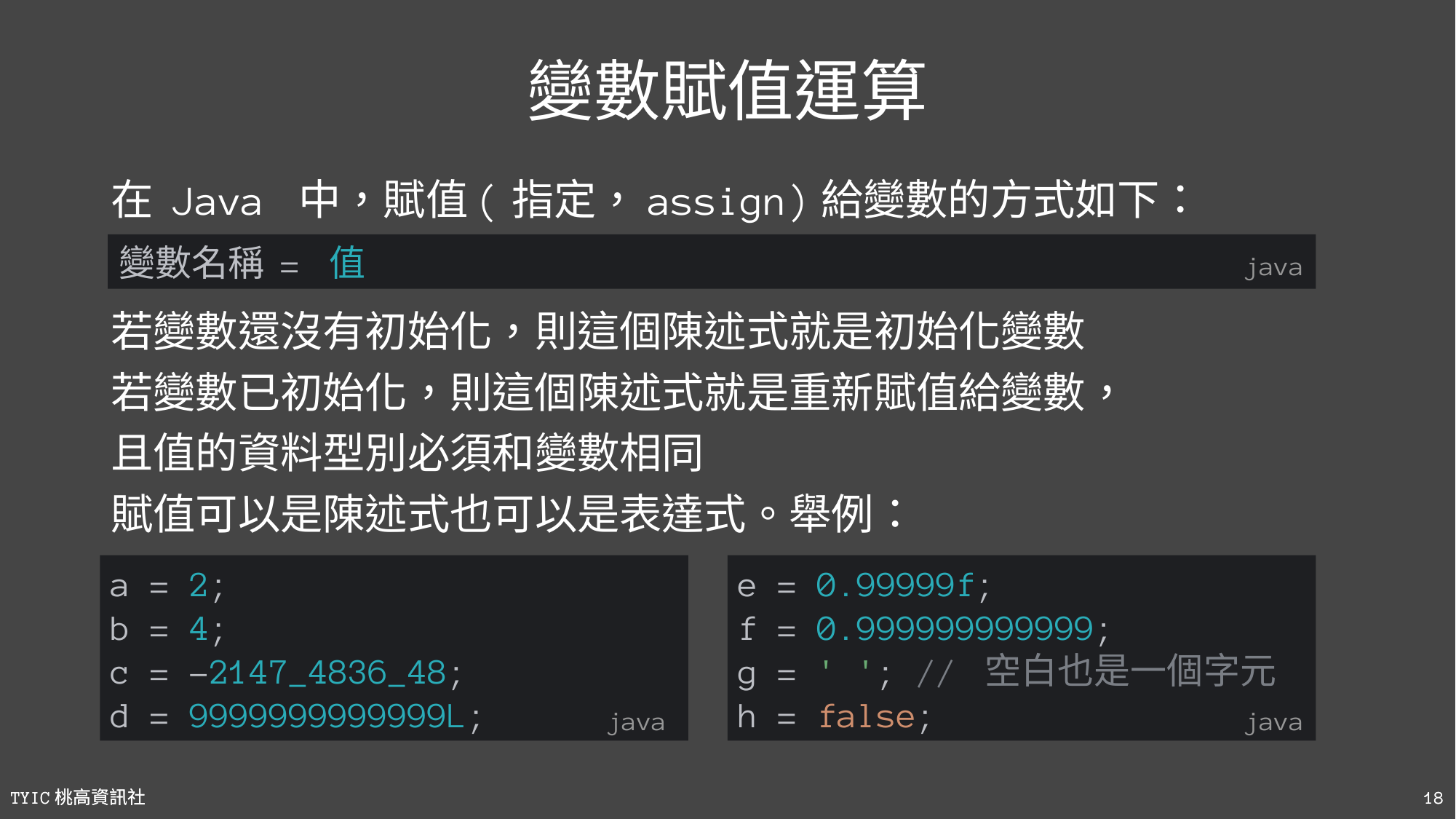

# 變數賦值運算
在 Java 中，賦值(指定，assign)給變數的方式如下：

變數名稱 = 值
java
若變數還沒有初始化，則這個陳述式就是初始化變數
若變數已初始化，則這個陳述式就是重新賦值給變數，
且值的資料型別必須和變數相同
賦值可以是陳述式也可以是表達式。舉例：
a = 2;
b = 4;
c = -2147_4836_48;
d = 9999999999999L;
java
e = 0.99999f;
f = 0.999999999999;
g = ' '; // 空白也是一個字元
h = false;
java